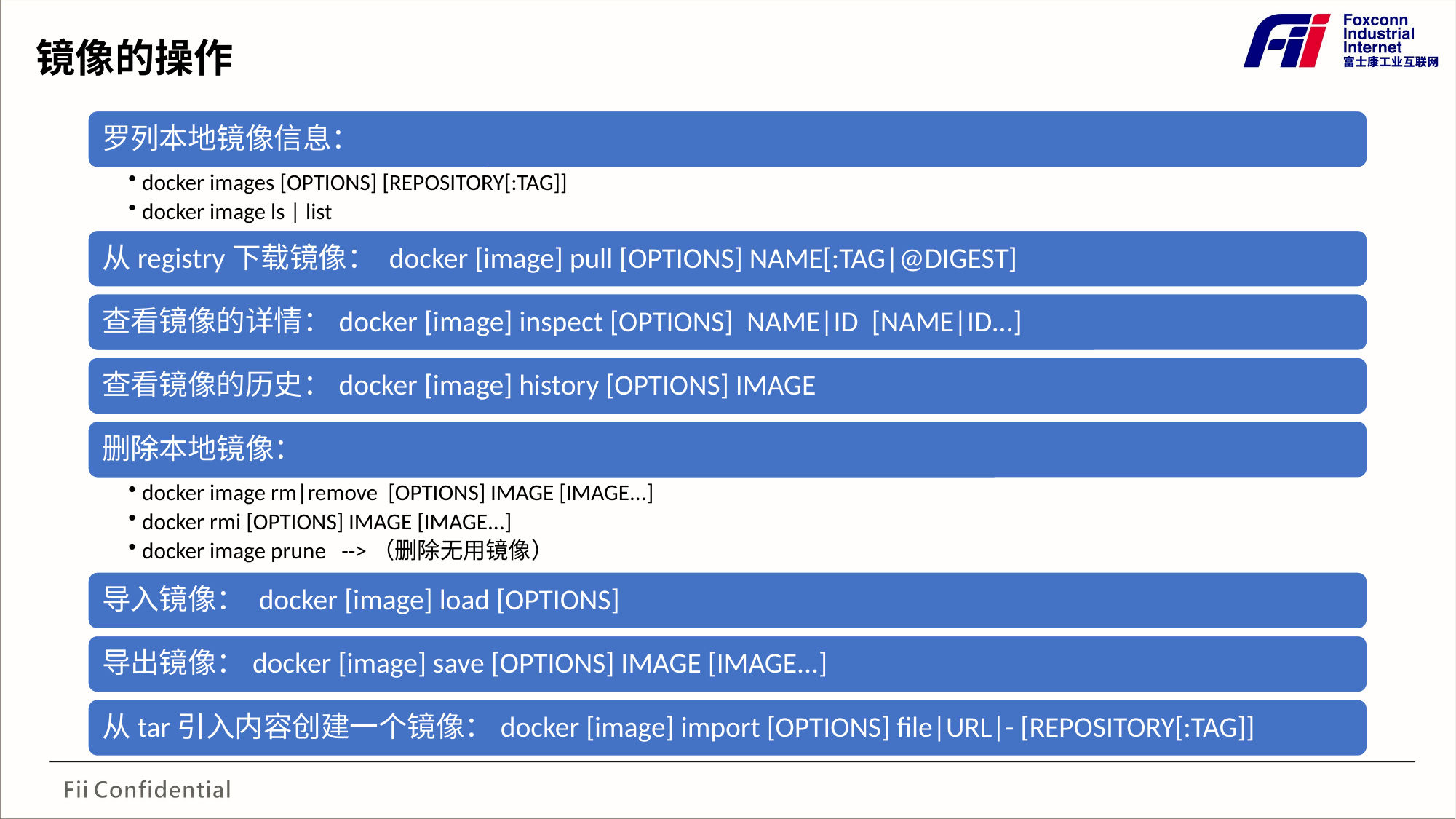

# 镜像的操作
罗列本地镜像信息：
docker images [OPTIONS] [REPOSITORY[:TAG]]
docker image ls | list
从registry下载镜像： docker [image] pull [OPTIONS] NAME[:TAG|@DIGEST]
查看镜像的详情：docker [image] inspect [OPTIONS]  NAME|ID  [NAME|ID...]
查看镜像的历史：docker [image] history [OPTIONS] IMAGE
删除本地镜像：
docker image rm|remove  [OPTIONS] IMAGE [IMAGE...]
docker rmi [OPTIONS] IMAGE [IMAGE...]
docker image prune   -->（删除无用镜像）
导入镜像： docker [image] load [OPTIONS]
导出镜像：docker [image] save [OPTIONS] IMAGE [IMAGE...]
从tar引入内容创建一个镜像：docker [image] import [OPTIONS] file|URL|- [REPOSITORY[:TAG]]